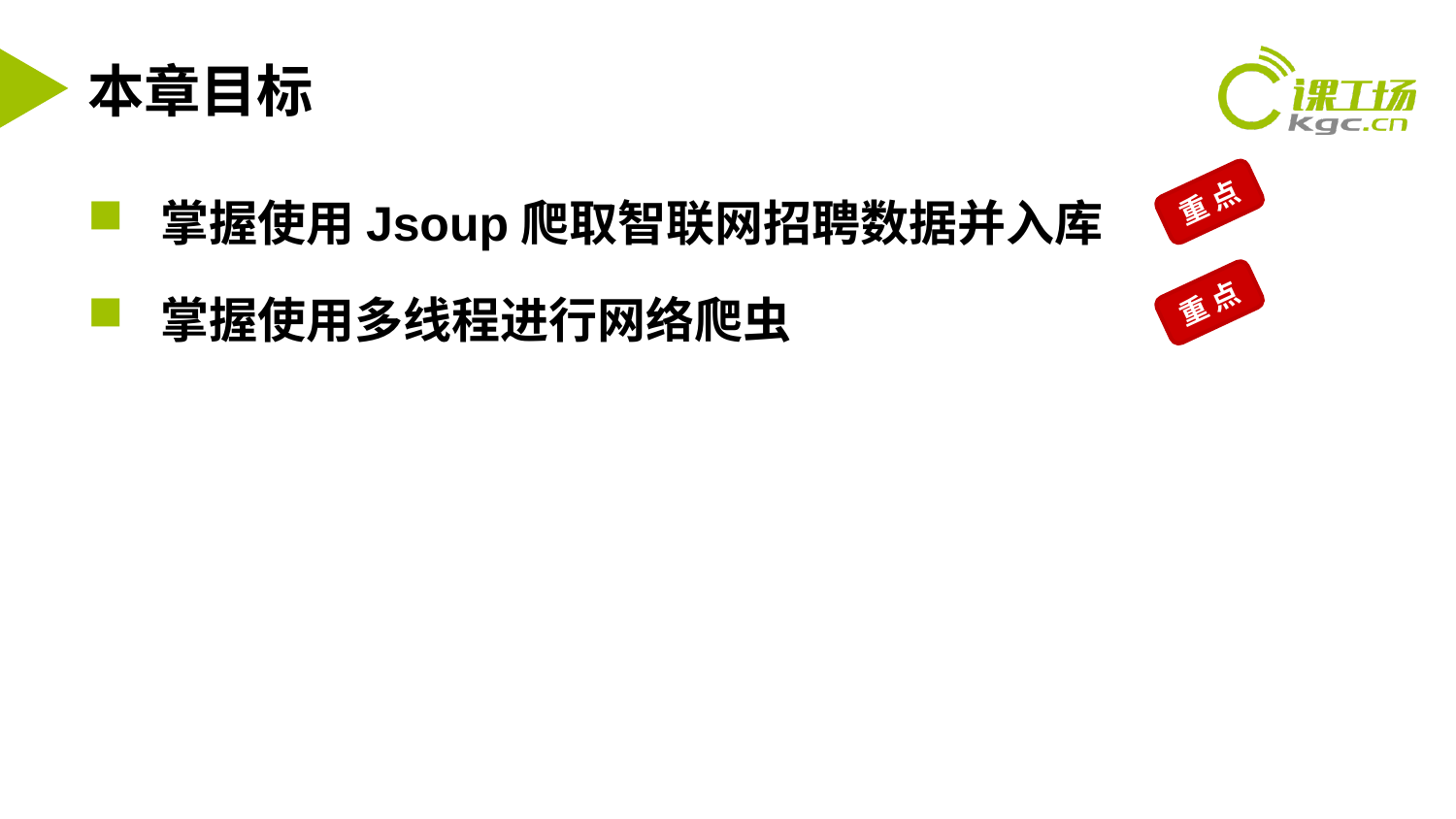

# 本章目标
掌握使用Jsoup爬取智联网招聘数据并入库
掌握使用多线程进行网络爬虫
重 点
重 点